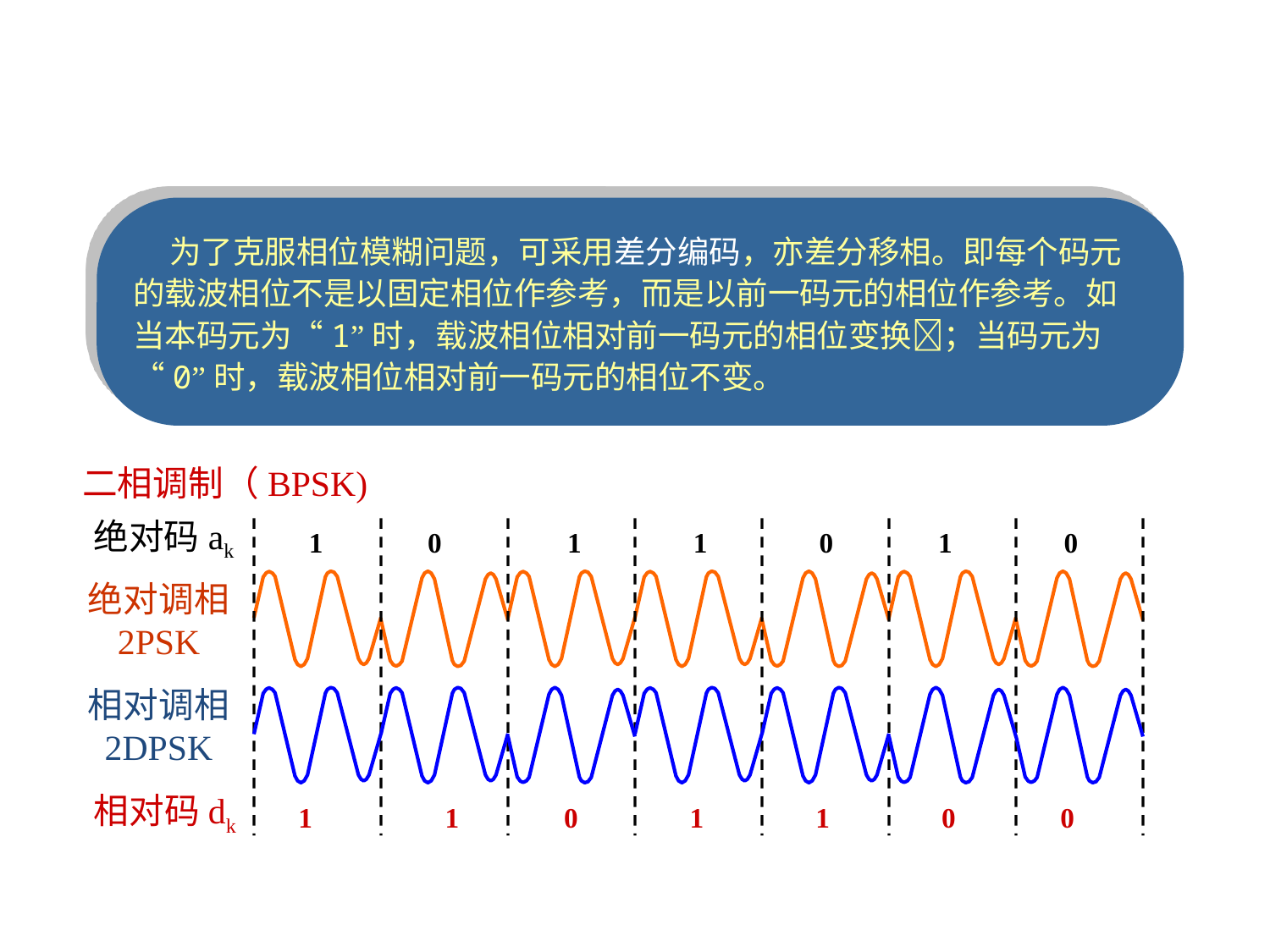

为了克服相位模糊问题，可采用差分编码，亦差分移相。即每个码元的载波相位不是以固定相位作参考，而是以前一码元的相位作参考。如当本码元为“1”时，载波相位相对前一码元的相位变换π；当码元为“0”时，载波相位相对前一码元的相位不变。
二相调制（BPSK)
绝对码ak

1               0                  1                1                0               1                0
绝对调相
2PSK

相对调相
2DPSK

相对码dk
1                   1               0                1                1                0               0